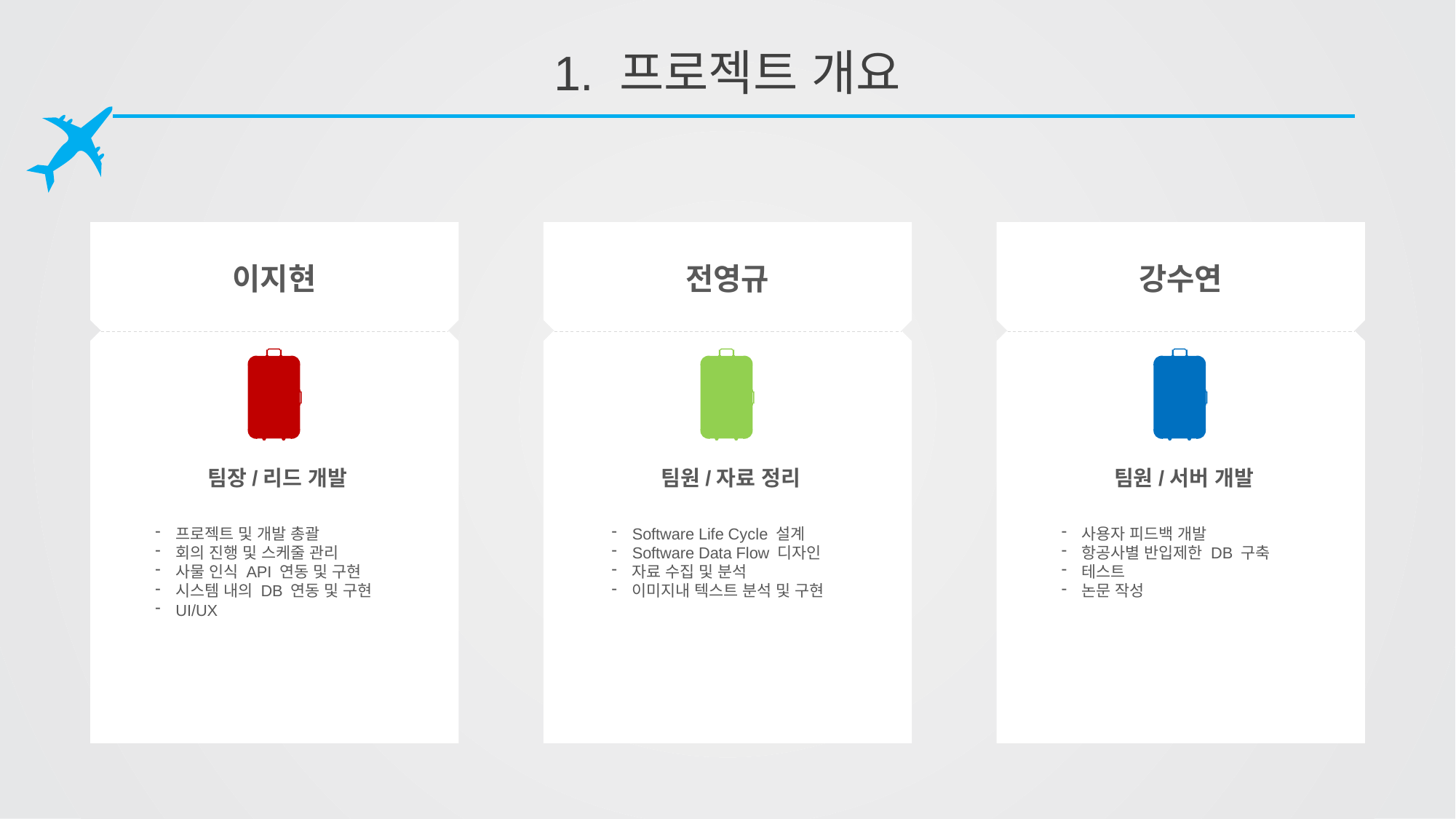

# 1. 프로젝트 개요

이지현
전영규
강수연

팀장/리드 개발
팀원/자료 정리
팀원/서버 개발
프로젝트 및 개발 총괄
회의 진행 및 스케줄 관리
사물 인식 API 연동 및 구현
시스템 내의 DB 연동 및 구현
UI/UX
Software Life Cycle 설계
Software Data Flow 디자인
자료 수집 및 분석
이미지내 텍스트 분석 및 구현
사용자 피드백 개발
항공사별 반입제한 DB 구축
테스트
논문 작성